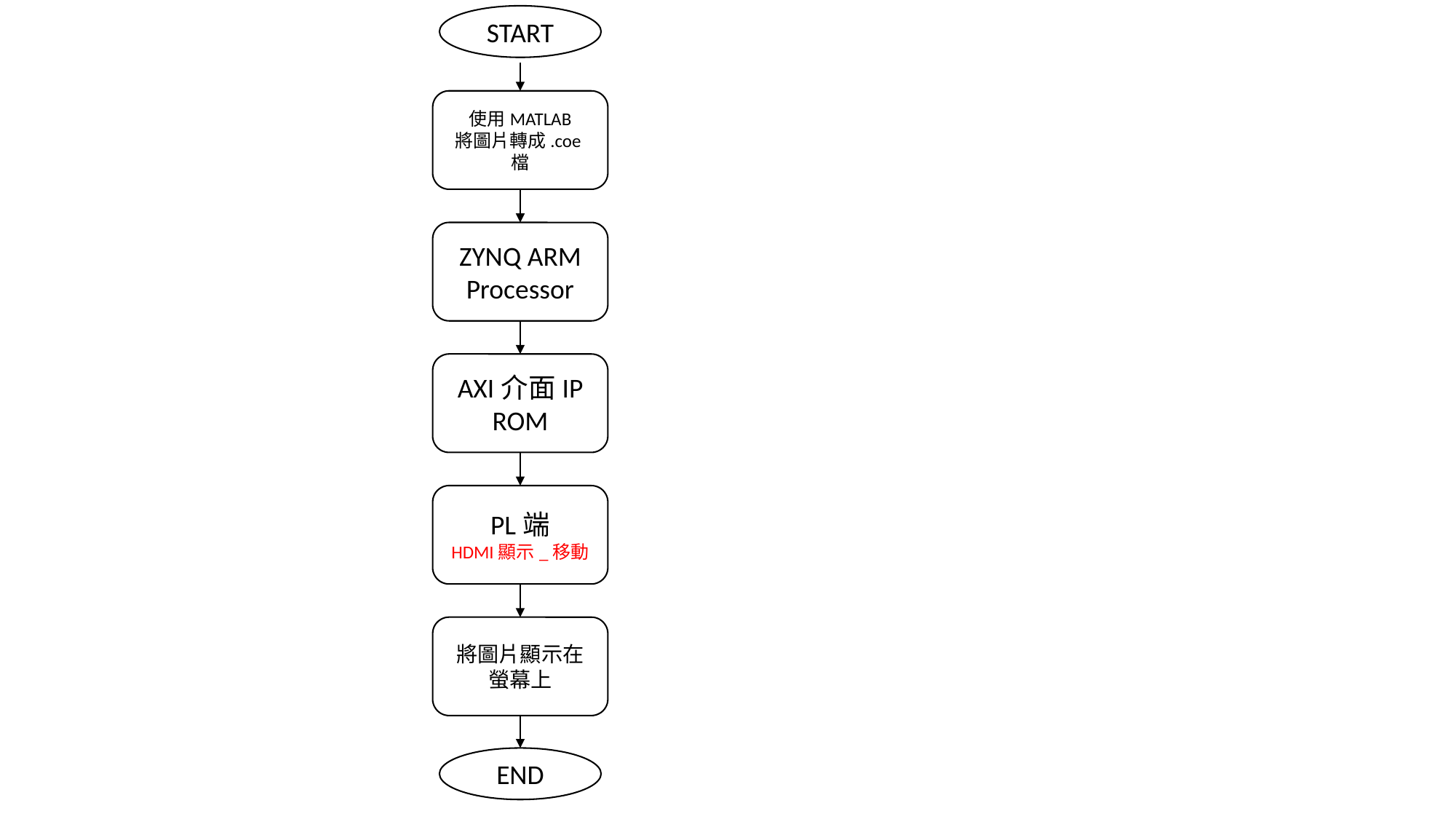

START
使用MATLAB
將圖片轉成.coe檔
ZYNQ ARM
Processor
AXI介面IP
ROM
PL端
HDMI顯示_移動
將圖片顯示在螢幕上
END